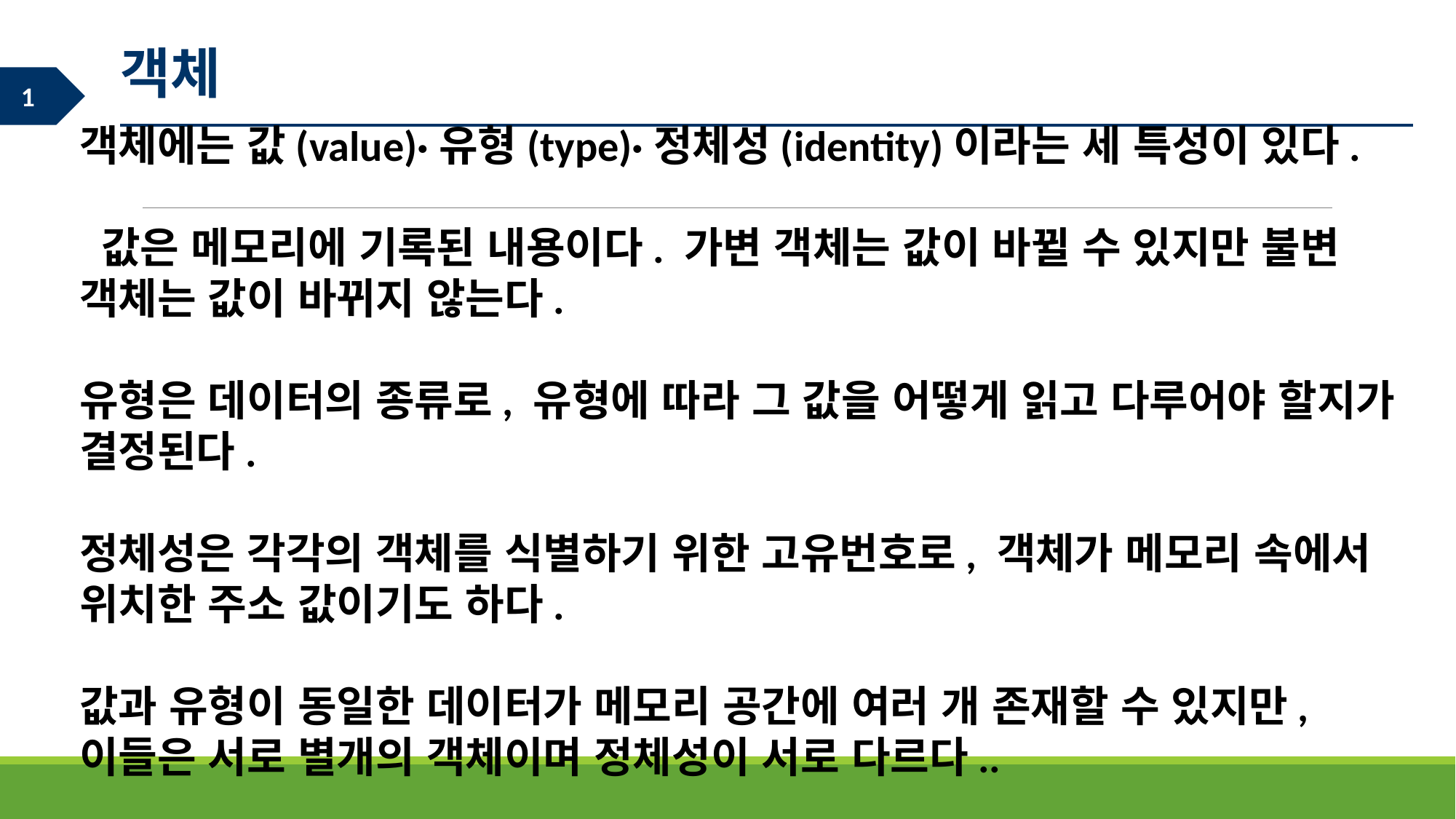

객체
객체에는 값(value)·유형(type)·정체성(identity)이라는 세 특성이 있다.

 값은 메모리에 기록된 내용이다. 가변 객체는 값이 바뀔 수 있지만 불변 객체는 값이 바뀌지 않는다.

유형은 데이터의 종류로, 유형에 따라 그 값을 어떻게 읽고 다루어야 할지가 결정된다.

정체성은 각각의 객체를 식별하기 위한 고유번호로, 객체가 메모리 속에서 위치한 주소 값이기도 하다.

값과 유형이 동일한 데이터가 메모리 공간에 여러 개 존재할 수 있지만, 이들은 서로 별개의 객체이며 정체성이 서로 다르다..